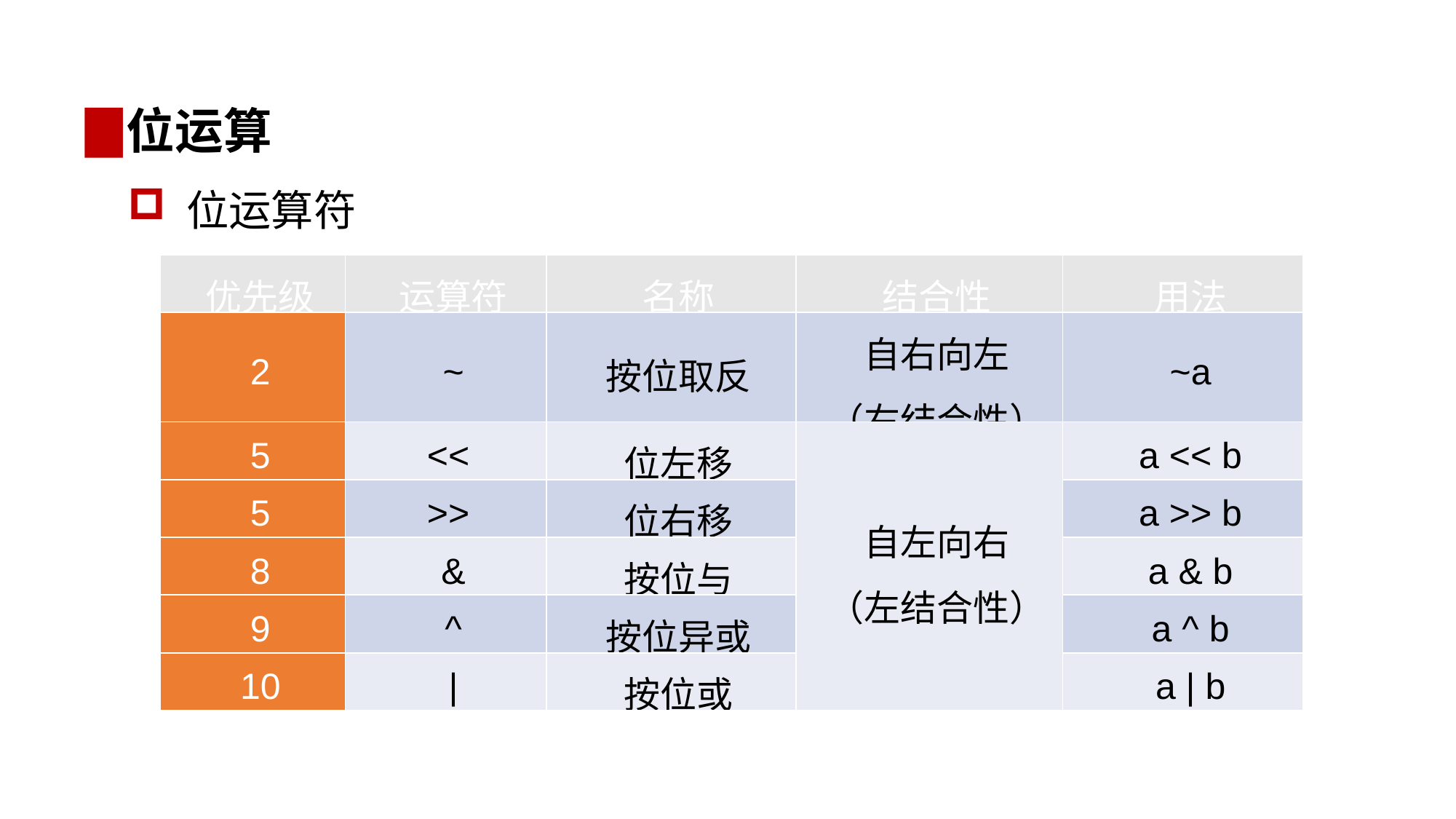

位运算
 位运算符
| 优先级 | 运算符 | 名称 | 结合性 | 用法 |
| --- | --- | --- | --- | --- |
| 2 | ~ | 按位取反 | 自右向左 （右结合性） | ~a |
| 5 | << | 位左移 | 自左向右 （左结合性） | a << b |
| 5 | >> | 位右移 |  | a >> b |
| 8 | & | 按位与 |  | a & b |
| 9 | ^ | 按位异或 |  | a ^ b |
| 10 | | | 按位或 |  | a | b |